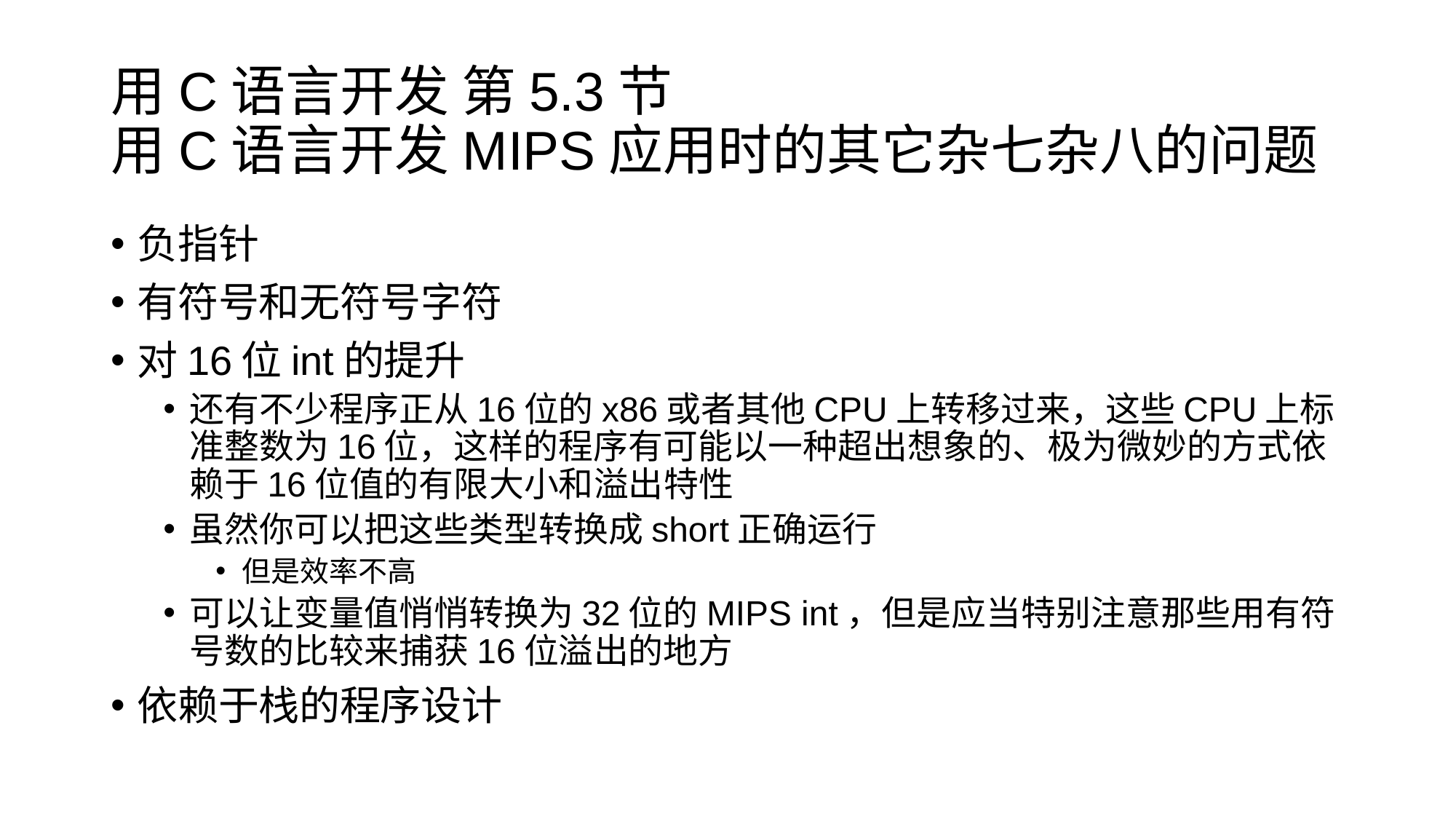

# 用C语言开发 第5.3节 用C语言开发MIPS应用时的其它杂七杂八的问题
负指针
有符号和无符号字符
对16位int的提升
还有不少程序正从16位的x86或者其他CPU上转移过来，这些CPU上标准整数为16位，这样的程序有可能以一种超出想象的、极为微妙的方式依赖于16位值的有限大小和溢出特性
虽然你可以把这些类型转换成short正确运行
但是效率不高
可以让变量值悄悄转换为32位的MIPS int，但是应当特别注意那些用有符号数的比较来捕获16位溢出的地方
依赖于栈的程序设计